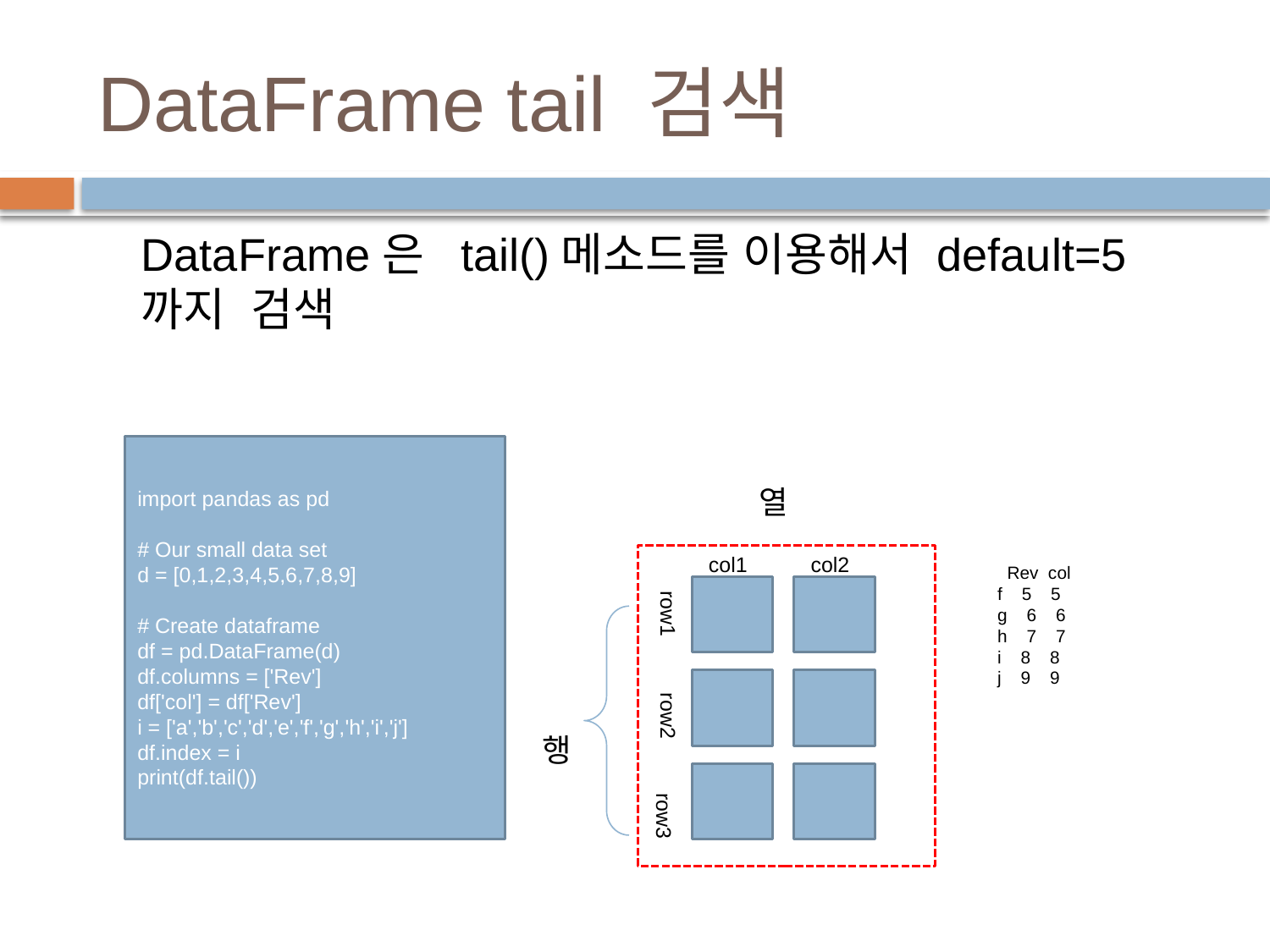

# DataFrame tail 검색
DataFrame은  tail()메소드를 이용해서 default=5까지  검색
import pandas as pd

# Our small data set
d = [0,1,2,3,4,5,6,7,8,9]

# Create dataframe
df = pd.DataFrame(d)
df.columns = ['Rev']
df['col'] = df['Rev']
i = ['a','b','c','d','e','f','g','h','i','j']
df.index = i
print(df.tail())
열
col1
col2

row1

row2
행

row3

  Rev  col
f    5    5
g    6    6
h    7    7
i    8    8
j    9    9